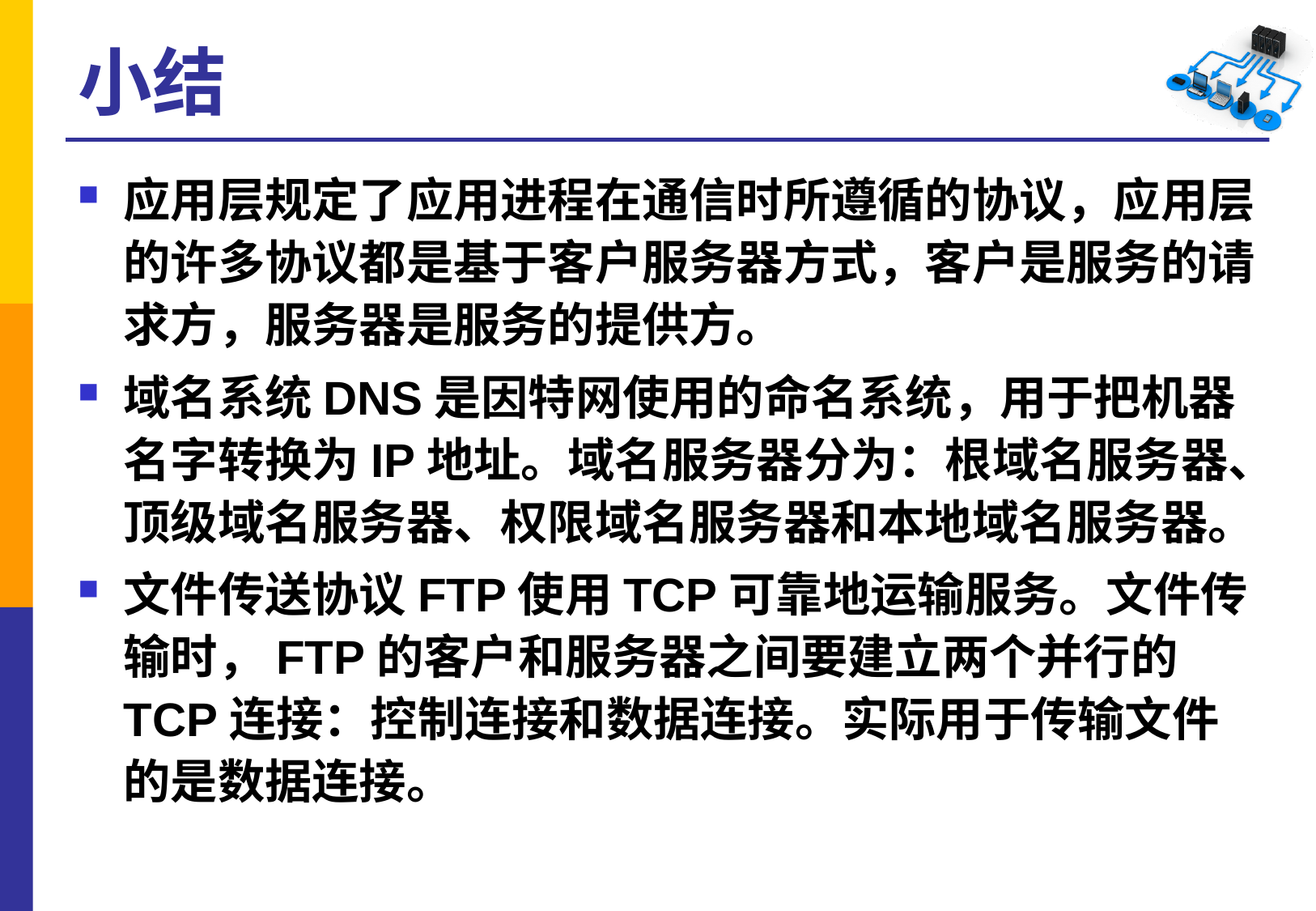

# 小结
应用层规定了应用进程在通信时所遵循的协议，应用层的许多协议都是基于客户服务器方式，客户是服务的请求方，服务器是服务的提供方。
域名系统DNS是因特网使用的命名系统，用于把机器名字转换为IP地址。域名服务器分为：根域名服务器、顶级域名服务器、权限域名服务器和本地域名服务器。
文件传送协议FTP使用TCP可靠地运输服务。文件传输时，FTP的客户和服务器之间要建立两个并行的TCP连接：控制连接和数据连接。实际用于传输文件的是数据连接。